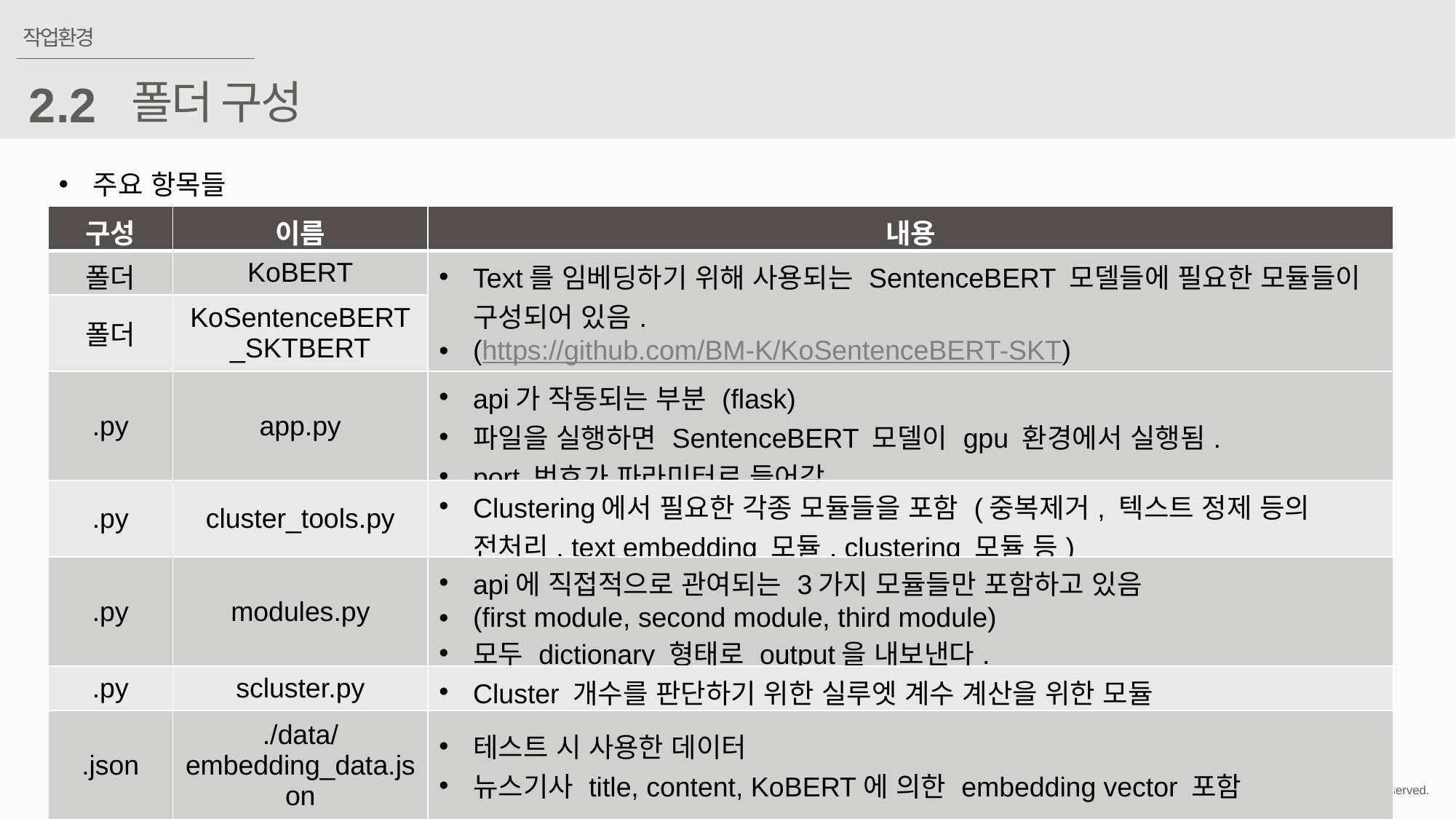

작업환경
폴더 구성
2.2
주요 항목들
| 구성 | 이름 | 내용 |
| --- | --- | --- |
| 폴더 | KoBERT | Text를 임베딩하기 위해 사용되는 SentenceBERT 모델들에 필요한 모듈들이 구성되어 있음. (https://github.com/BM-K/KoSentenceBERT-SKT) |
| 폴더 | KoSentenceBERT\_SKTBERT |  |
| .py | app.py | api가 작동되는 부분 (flask) 파일을 실행하면 SentenceBERT 모델이 gpu 환경에서 실행됨. port 번호가 파라미터로 들어감. |
| .py | cluster\_tools.py | Clustering에서 필요한 각종 모듈들을 포함 (중복제거, 텍스트 정제 등의 전처리, text embedding 모듈, clustering 모듈 등) |
| .py | modules.py | api에 직접적으로 관여되는 3가지 모듈들만 포함하고 있음 (first module, second module, third module) 모두 dictionary 형태로 output을 내보낸다. |
| .py | scluster.py | Cluster 개수를 판단하기 위한 실루엣 계수 계산을 위한 모듈 |
| .json | ./data/embedding\_data.json | 테스트 시 사용한 데이터 뉴스기사 title, content, KoBERT에 의한 embedding vector 포함 |